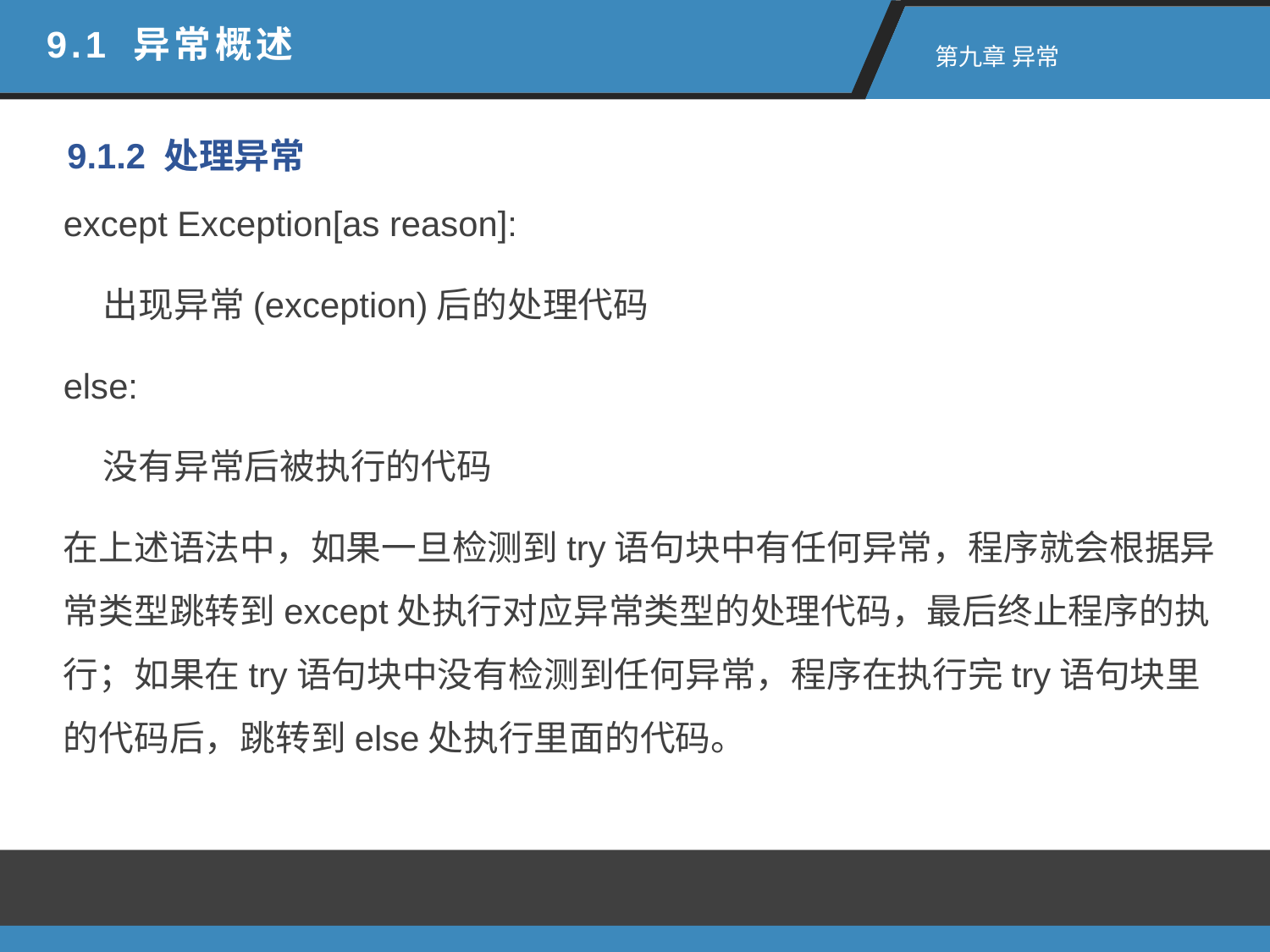

9.1 异常概述
  第九章 异常
9.1.2 处理异常
except Exception[as reason]:
    出现异常(exception)后的处理代码
else:
    没有异常后被执行的代码
在上述语法中，如果一旦检测到try语句块中有任何异常，程序就会根据异常类型跳转到except处执行对应异常类型的处理代码，最后终止程序的执行；如果在try语句块中没有检测到任何异常，程序在执行完try语句块里的代码后，跳转到else处执行里面的代码。